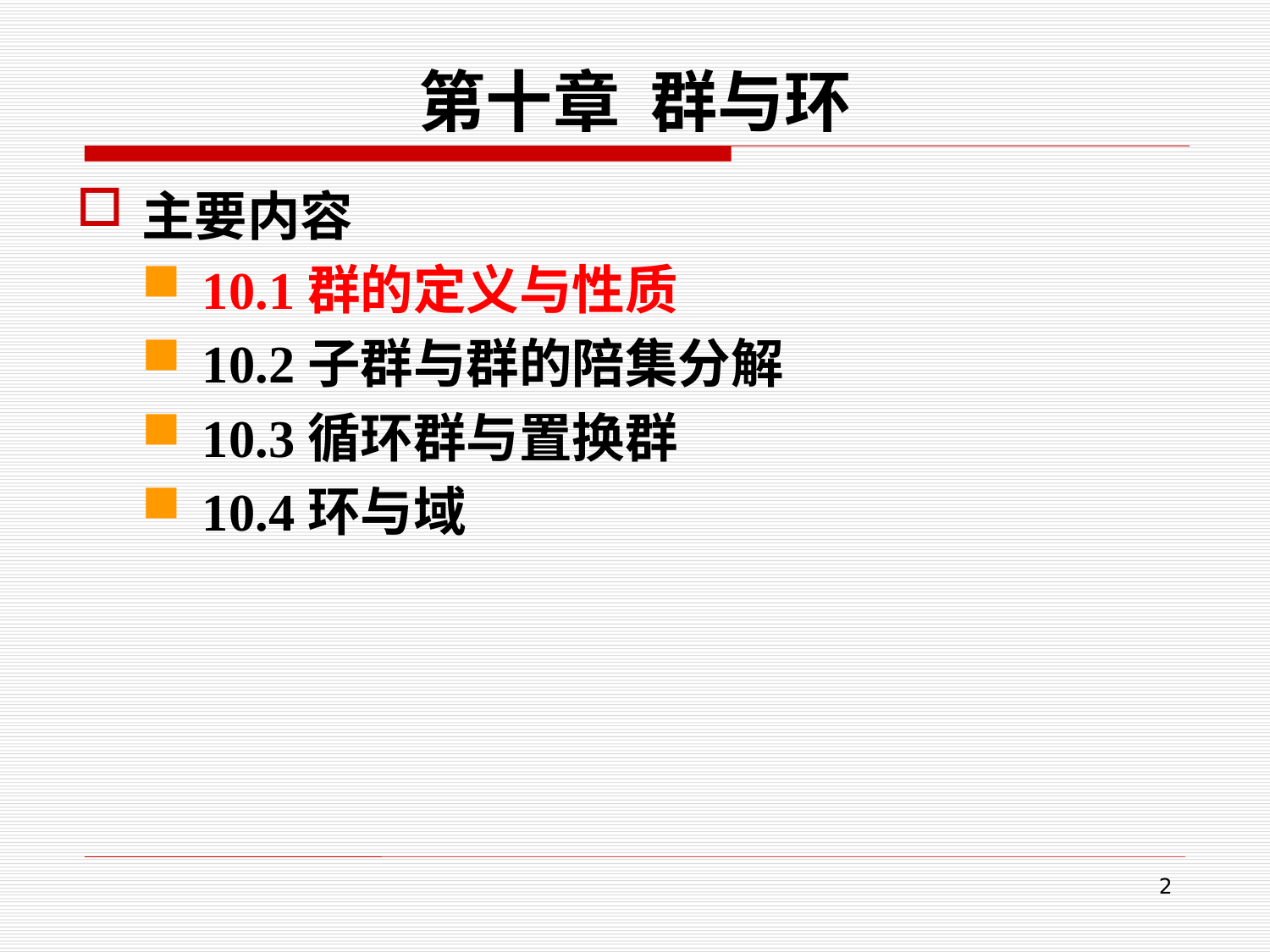

# 第十章  群与环
主要内容
10.1群的定义与性质
10.2子群与群的陪集分解
10.3循环群与置换群
10.4环与域
2